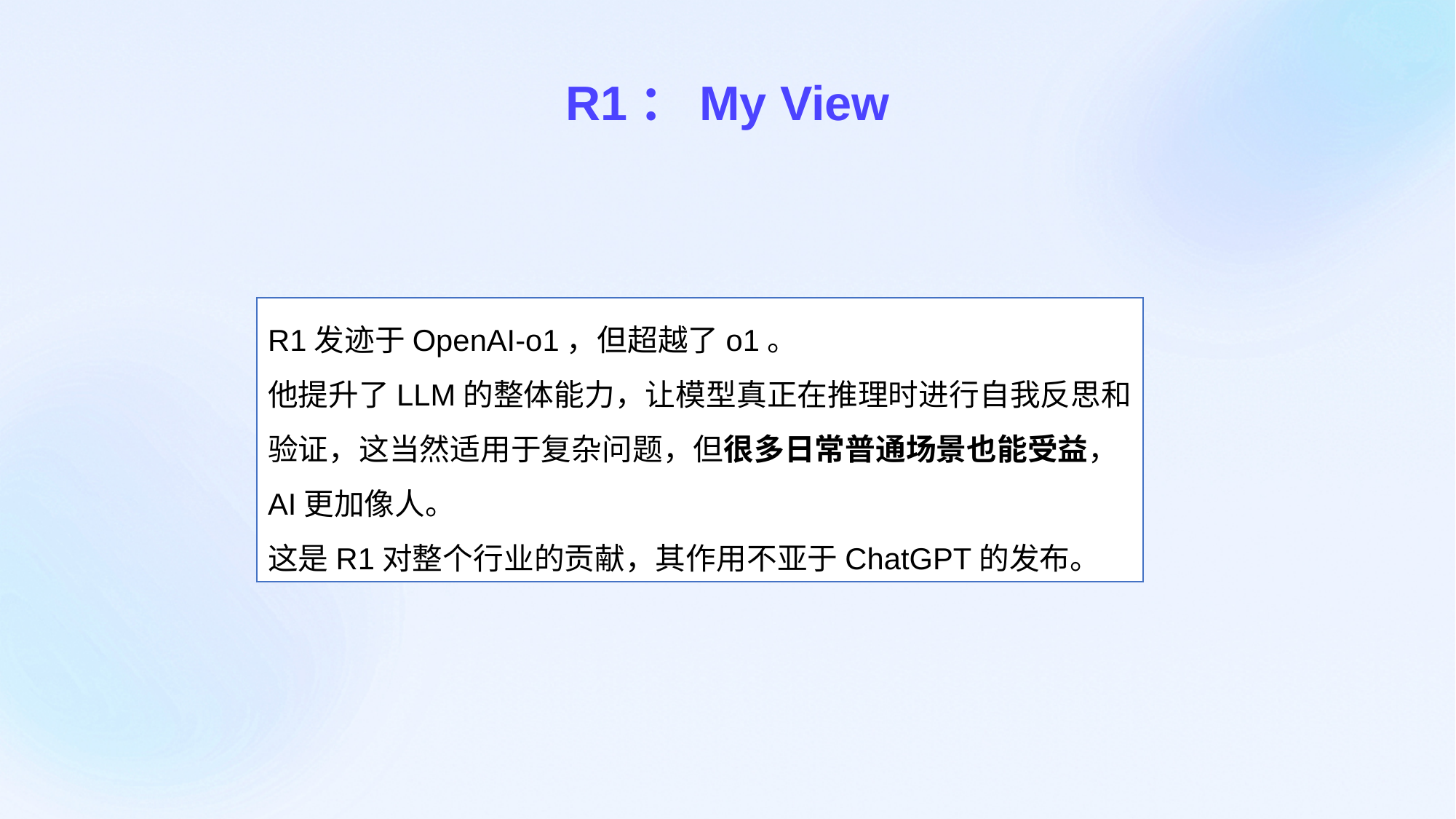

R1：My View
R1发迹于OpenAI-o1，但超越了o1。
他提升了LLM的整体能力，让模型真正在推理时进行自我反思和验证，这当然适用于复杂问题，但很多日常普通场景也能受益，AI更加像人。
这是R1对整个行业的贡献，其作用不亚于ChatGPT的发布。